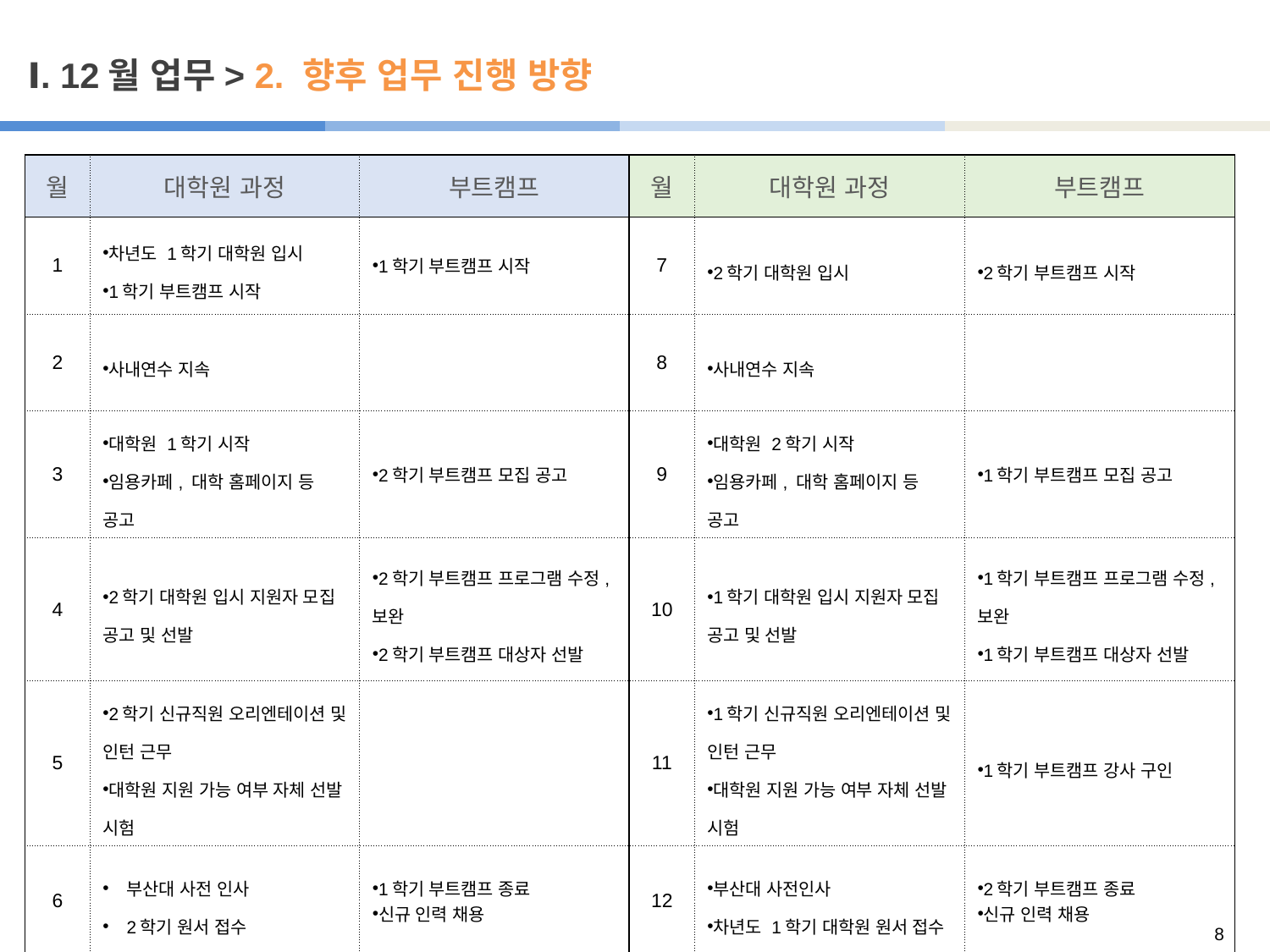

# Ⅰ. 12월 업무> 2. 향후 업무 진행 방향
| 월 | 대학원 과정 | 부트캠프 | 월 | 대학원 과정 | 부트캠프 |
| --- | --- | --- | --- | --- | --- |
| 1 | 차년도 1학기 대학원 입시 1학기 부트캠프 시작 | 1학기 부트캠프 시작 | 7 | 2학기 대학원 입시 | 2학기 부트캠프 시작 |
| 2 | 사내연수 지속 |  | 8 | 사내연수 지속 |  |
| 3 | 대학원 1학기 시작 임용카페, 대학 홈페이지 등 공고 | 2학기 부트캠프 모집 공고 | 9 | 대학원 2학기 시작 임용카페, 대학 홈페이지 등 공고 | 1학기 부트캠프 모집 공고 |
| 4 | 2학기 대학원 입시 지원자 모집 공고 및 선발 | 2학기 부트캠프 프로그램 수정, 보완 2학기 부트캠프 대상자 선발 | 10 | 1학기 대학원 입시 지원자 모집 공고 및 선발 | 1학기 부트캠프 프로그램 수정, 보완 1학기 부트캠프 대상자 선발 |
| 5 | 2학기 신규직원 오리엔테이션 및 인턴 근무 대학원 지원 가능 여부 자체 선발 시험 |  | 11 | 1학기 신규직원 오리엔테이션 및 인턴 근무 대학원 지원 가능 여부 자체 선발 시험 | 1학기 부트캠프 강사 구인 |
| 6 | 부산대 사전 인사 2학기 원서 접수 | 1학기 부트캠프 종료 신규 인력 채용 | 12 | 부산대 사전인사 차년도 1학기 대학원 원서 접수 | 2학기 부트캠프 종료 신규 인력 채용 |
8